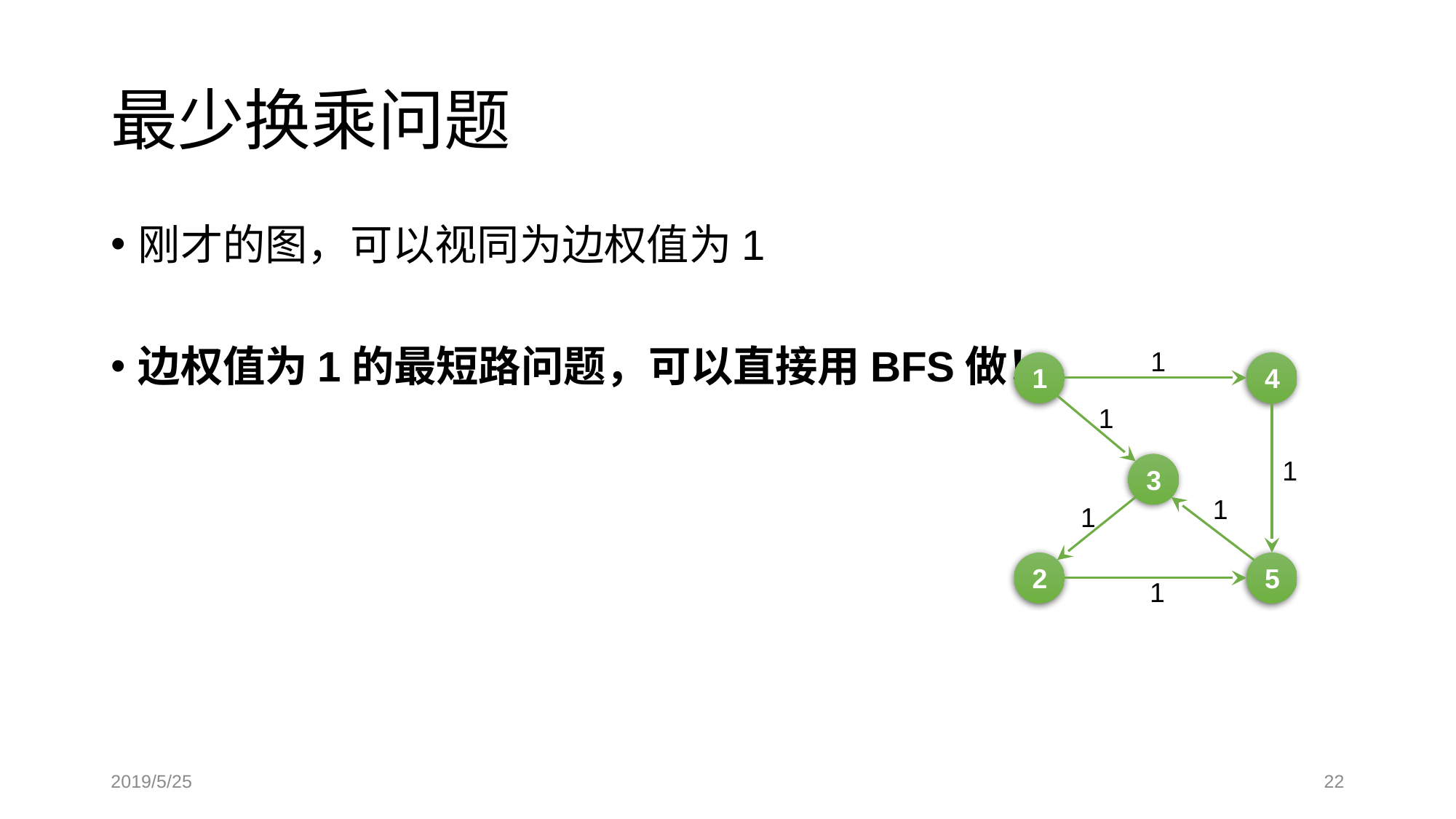

# 最少换乘问题
刚才的图，可以视同为边权值为1

边权值为1的最短路问题，可以直接用BFS做！
1
1
4
3
2
5
1
1
1
1
1
2019/5/25
22